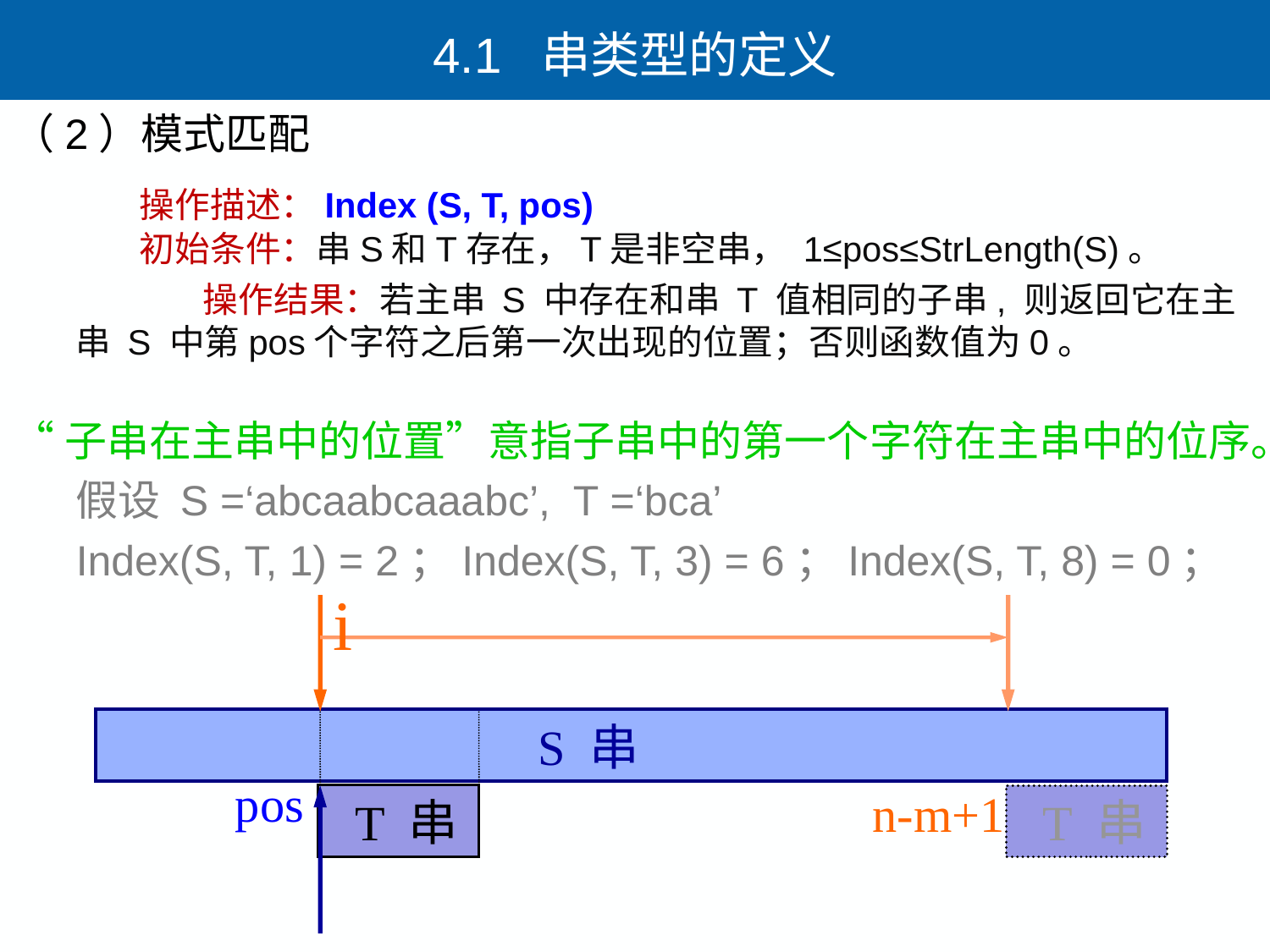

4.1  串类型的定义
（2）模式匹配
	操作描述：Index (S, T, pos)
	初始条件：串S和T存在，T是非空串， 1≤pos≤StrLength(S)。
	操作结果：若主串 S 中存在和串 T 值相同的子串, 则返回它在主串 S 中第pos个字符之后第一次出现的位置；否则函数值为0。

“子串在主串中的位置”意指子串中的第一个字符在主串中的位序。
假设 S =‘abcaabcaaabc’,  T =‘bca’
Index(S, T, 1) = 2；Index(S, T, 3) = 6；Index(S, T, 8) = 0；

i

                                   S 串

pos
n-m+1
  T 串

  T 串